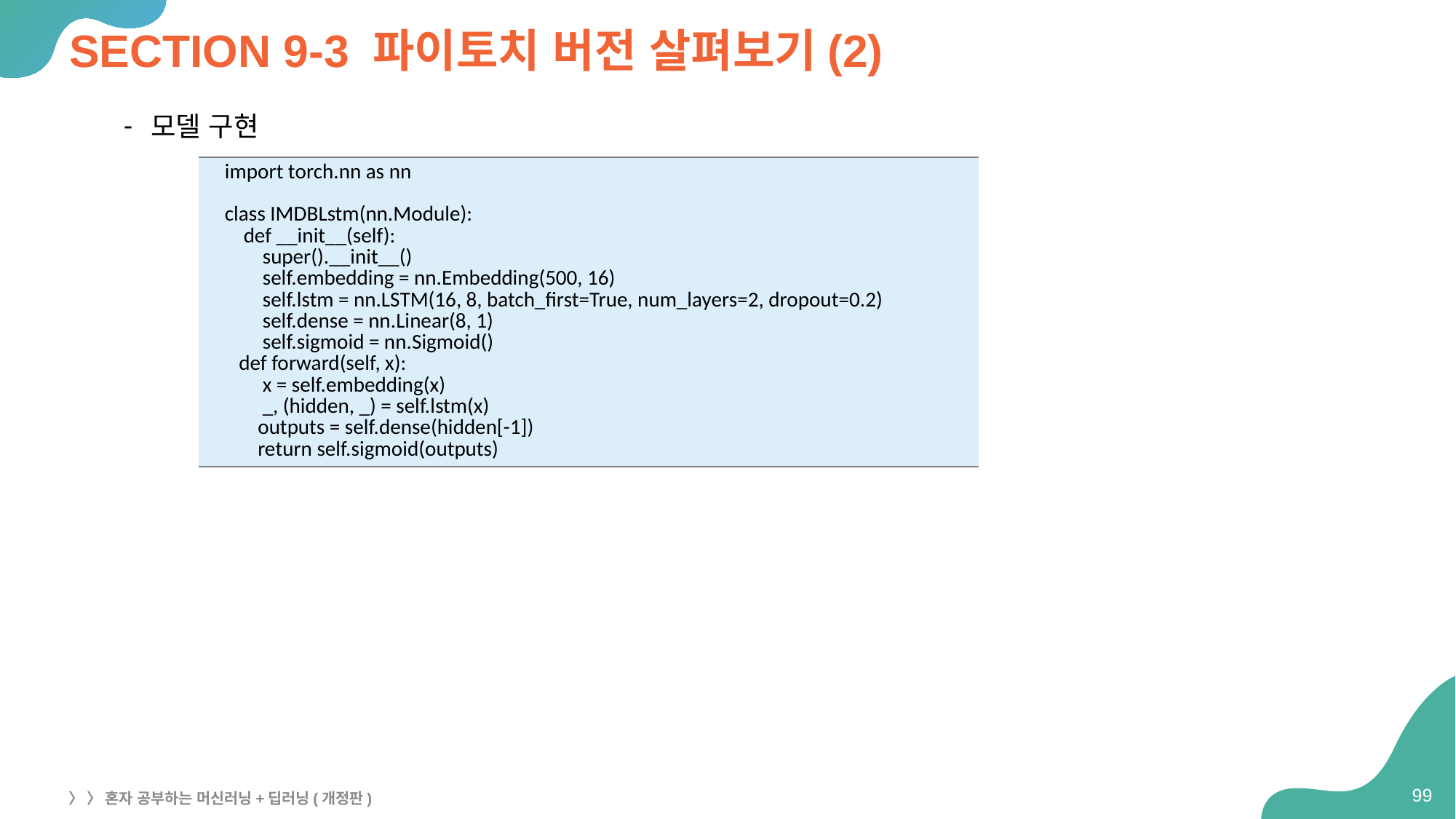

# SECTION 9-3 파이토치 버전 살펴보기(2)
모델 구현

| import torch.nn as nn class IMDBLstm(nn.Module): def \_\_init\_\_(self): super().\_\_init\_\_() self.embedding = nn.Embedding(500, 16) self.lstm = nn.LSTM(16, 8, batch\_first=True, num\_layers=2, dropout=0.2) self.dense = nn.Linear(8, 1) self.sigmoid = nn.Sigmoid() def forward(self, x): x = self.embedding(x) \_, (hidden, \_) = self.lstm(x) outputs = self.dense(hidden[-1]) return self.sigmoid(outputs) |
| --- |
99
〉 〉 혼자 공부하는 머신러닝+딥러닝(개정판)